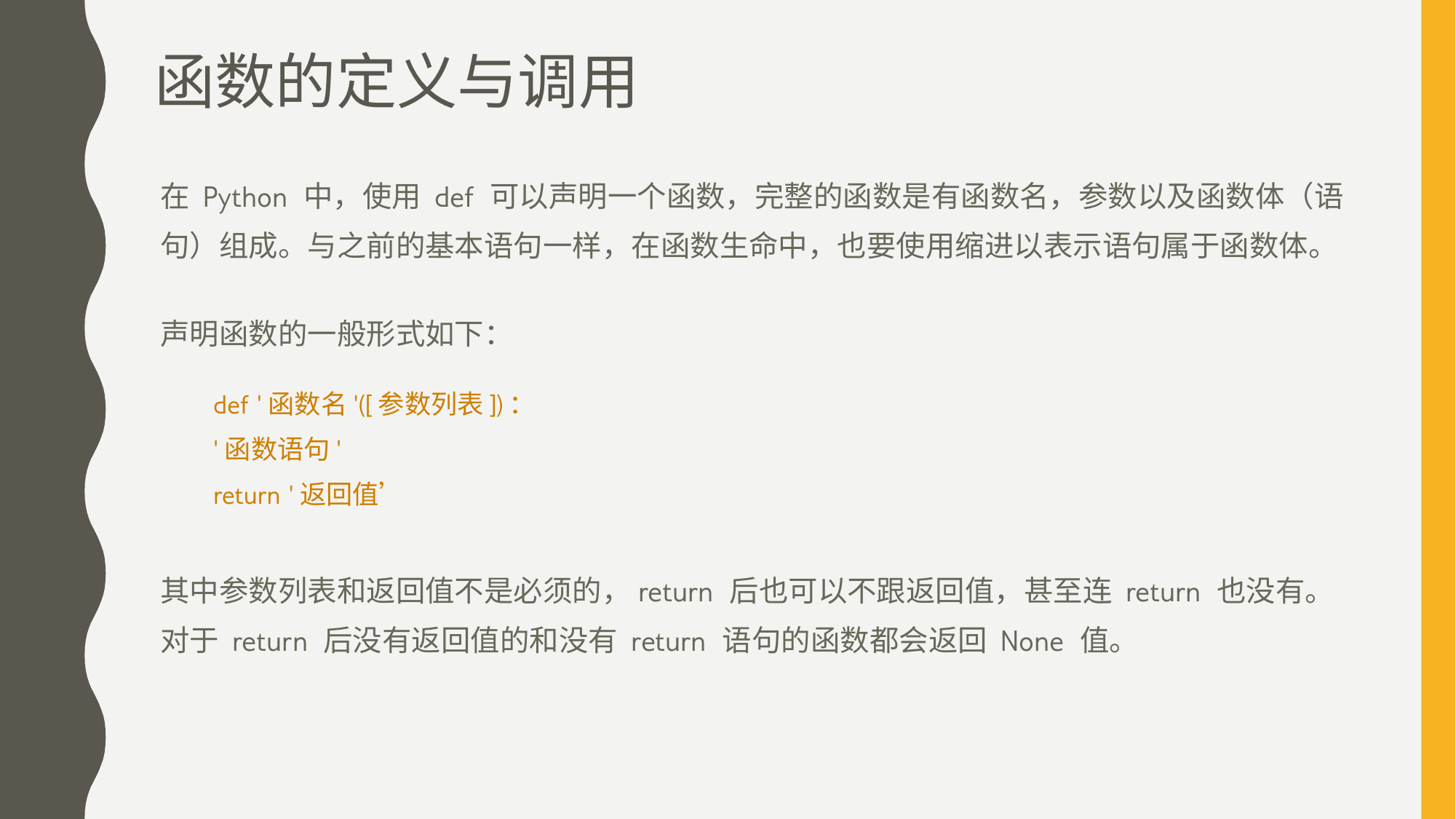

# 函数的定义与调用
在 Python 中，使用 def 可以声明一个函数，完整的函数是有函数名，参数以及函数体（语句）组成。与之前的基本语句一样，在函数生命中，也要使用缩进以表示语句属于函数体。

声明函数的一般形式如下：

def '函数名'([参数列表])：
	'函数语句'
	return '返回值’

其中参数列表和返回值不是必须的，return 后也可以不跟返回值，甚至连 return 也没有。对于 return 后没有返回值的和没有 return 语句的函数都会返回 None 值。